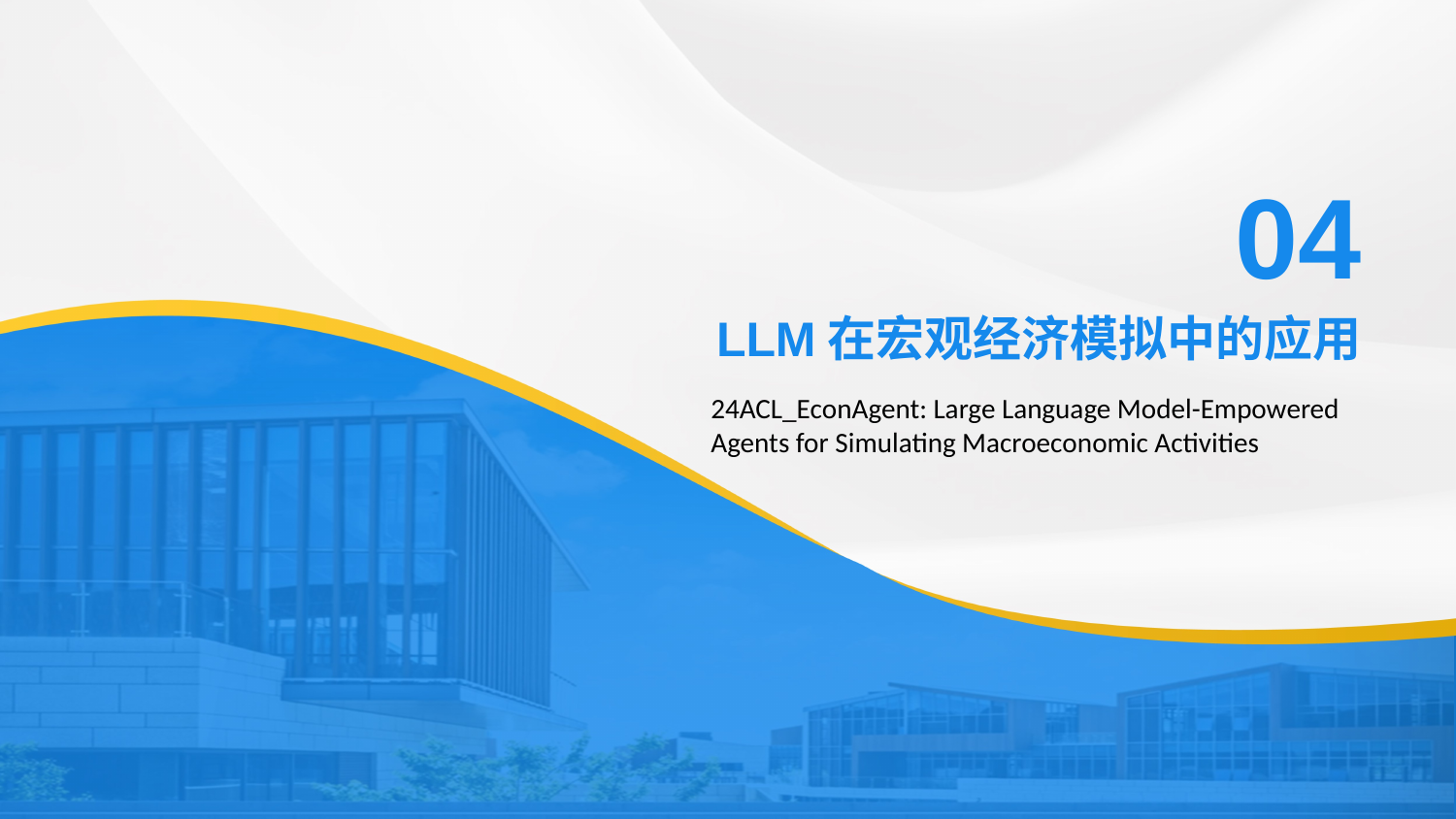

04
LLM在宏观经济模拟中的应用
24ACL_EconAgent: Large Language Model-Empowered Agents for Simulating Macroeconomic Activities